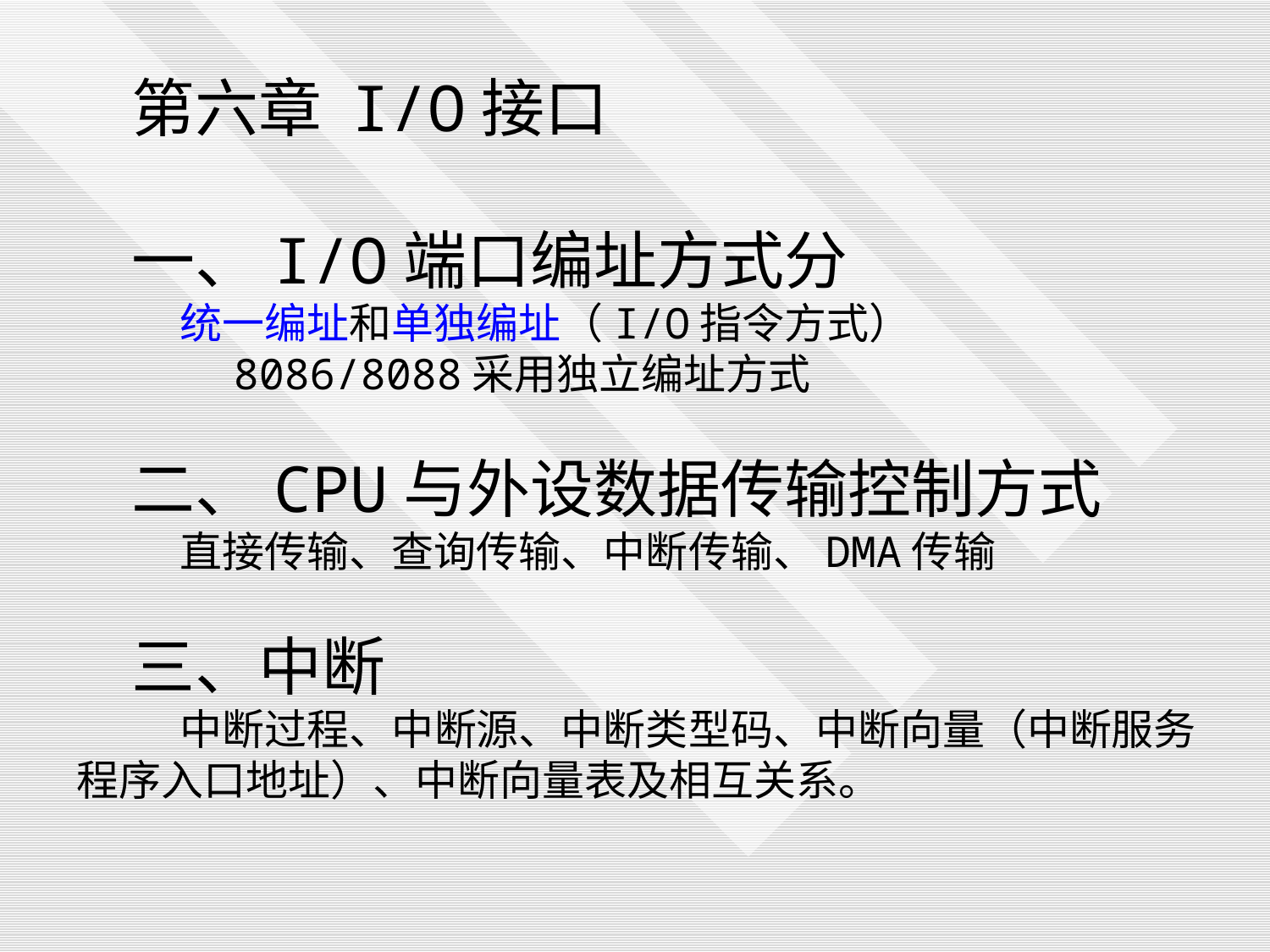

第六章 I/O接口

一、I/O端口编址方式分
    统一编址和单独编址（I/O指令方式）
    8086/8088采用独立编址方式

二、CPU与外设数据传输控制方式
    直接传输、查询传输、中断传输、DMA传输

三、中断
    中断过程、中断源、中断类型码、中断向量（中断服务程序入口地址）、中断向量表及相互关系。